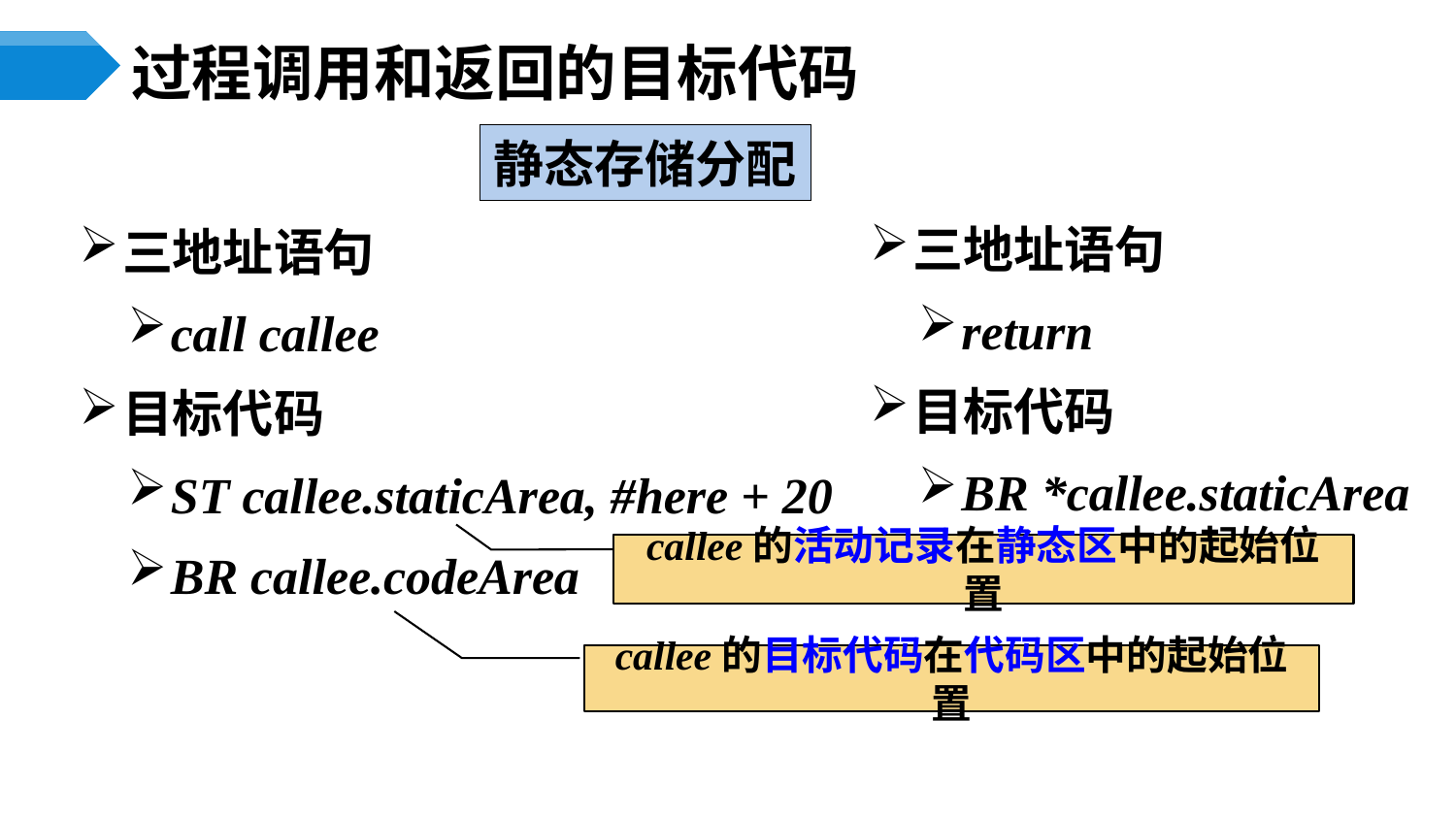

# 过程调用和返回的目标代码
静态存储分配
三地址语句
return
目标代码
BR *callee.staticArea

三地址语句
call callee
目标代码
ST callee.staticArea, #here + 20
BR callee.codeArea
callee的活动记录在静态区中的起始位置
callee的目标代码在代码区中的起始位置